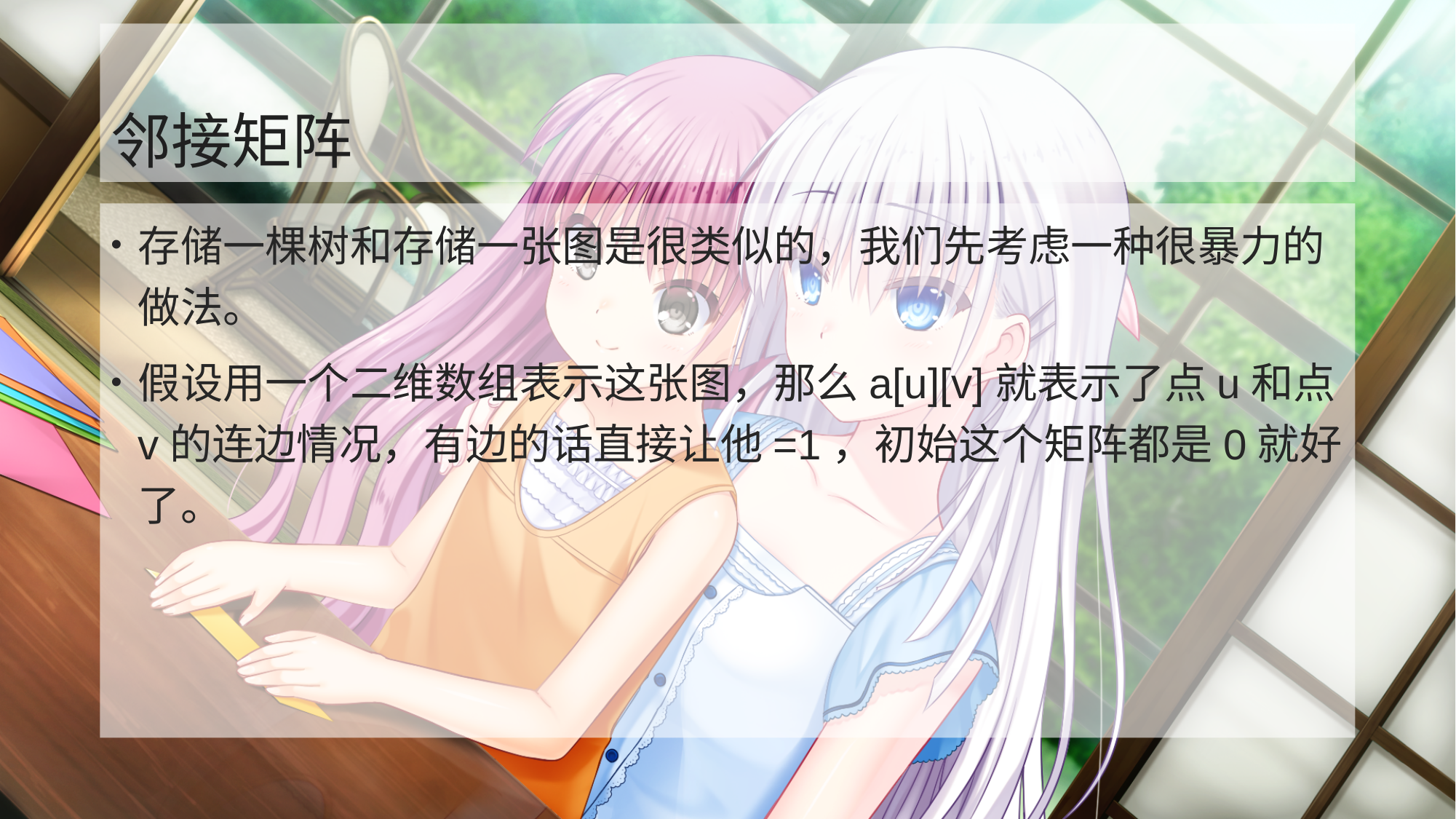

# 邻接矩阵
存储一棵树和存储一张图是很类似的，我们先考虑一种很暴力的做法。
假设用一个二维数组表示这张图，那么a[u][v]就表示了点u和点v的连边情况，有边的话直接让他=1，初始这个矩阵都是0就好了。